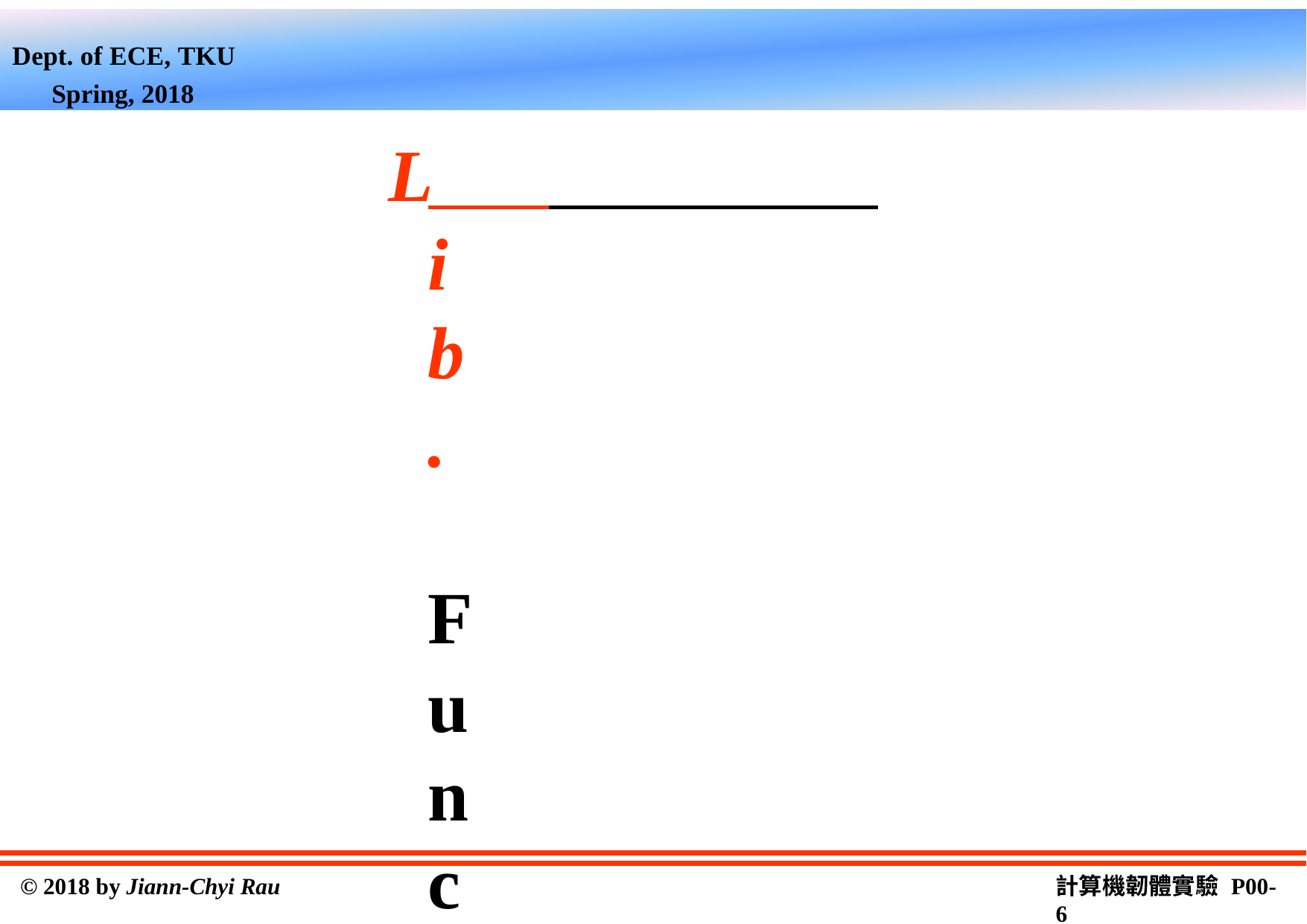

Dept. of ECE, TKU Spring, 2018
Lib. Functions

freopen();
clock(void);
Defined in <ctime>
–程式已執行時間 = (double)clock()/CLK_TCK
Also CLOCKS_PER_SEC for CLK_TCK
printf();

計算機韌體實驗 P00-6
© 2018 by Jiann-Chyi Rau